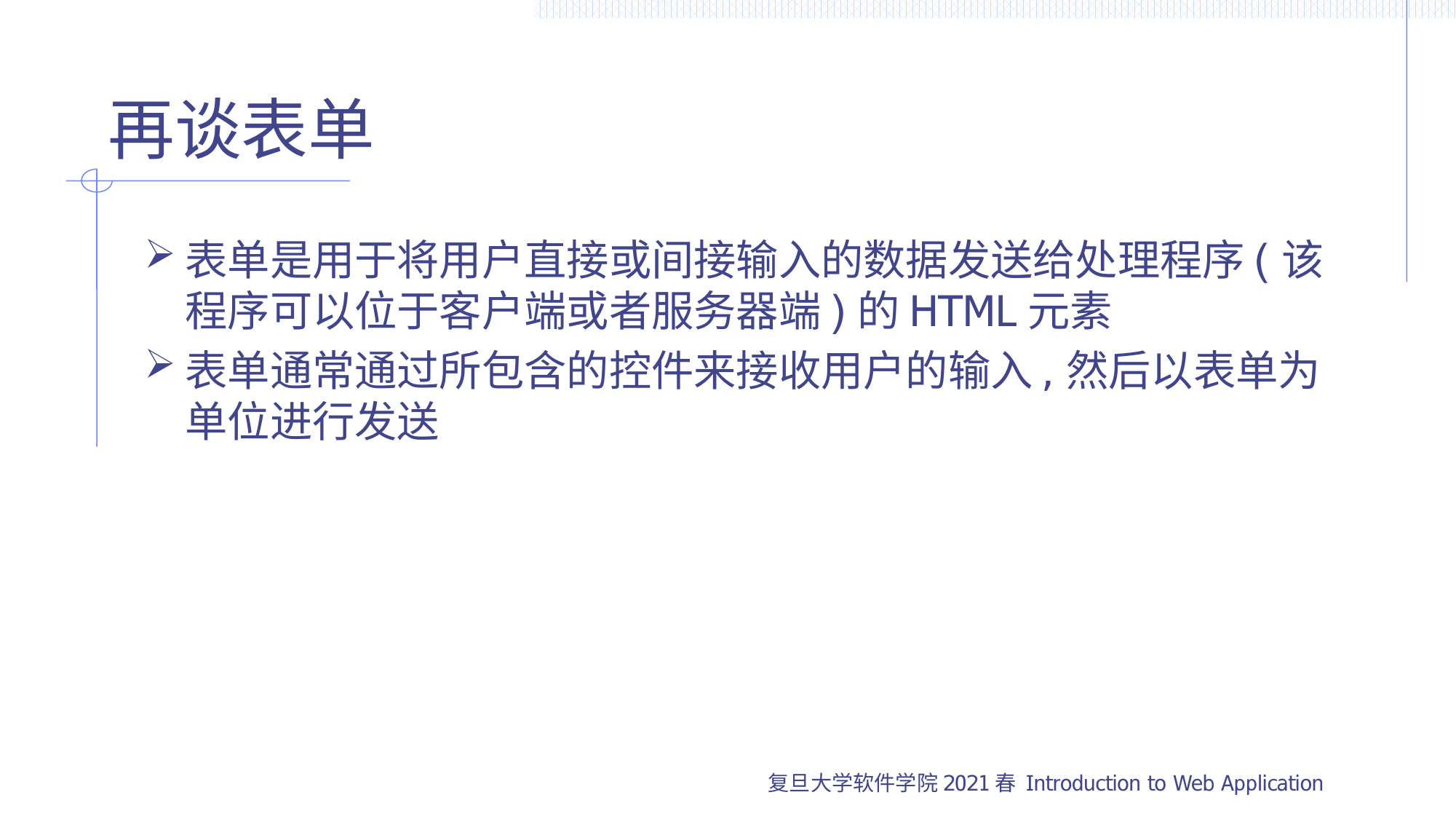

# 再谈表单
表单是用于将用户直接或间接输入的数据发送给处理程序(该程序可以位于客户端或者服务器端)的HTML元素
表单通常通过所包含的控件来接收用户的输入,然后以表单为单位进行发送